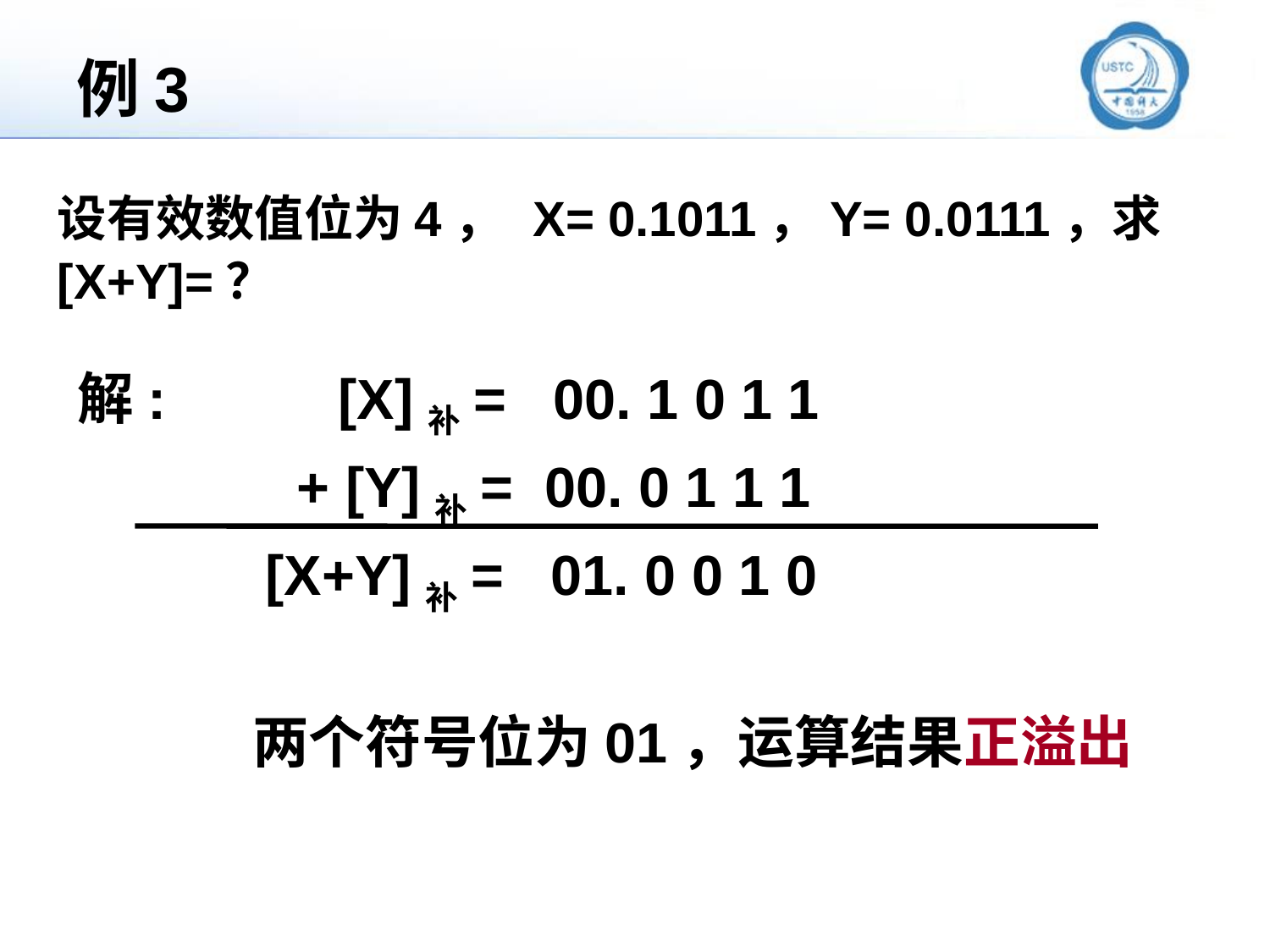

# 例3
设有效数值位为4， X= 0.1011，Y= 0.0111，求 [X+Y]=？
解:           [X]补=   00. 1 0 1 1
              + [Y]补=  00. 0 1 1 1
            [X+Y]补=   01. 0 0 1 0

		两个符号位为01，运算结果正溢出